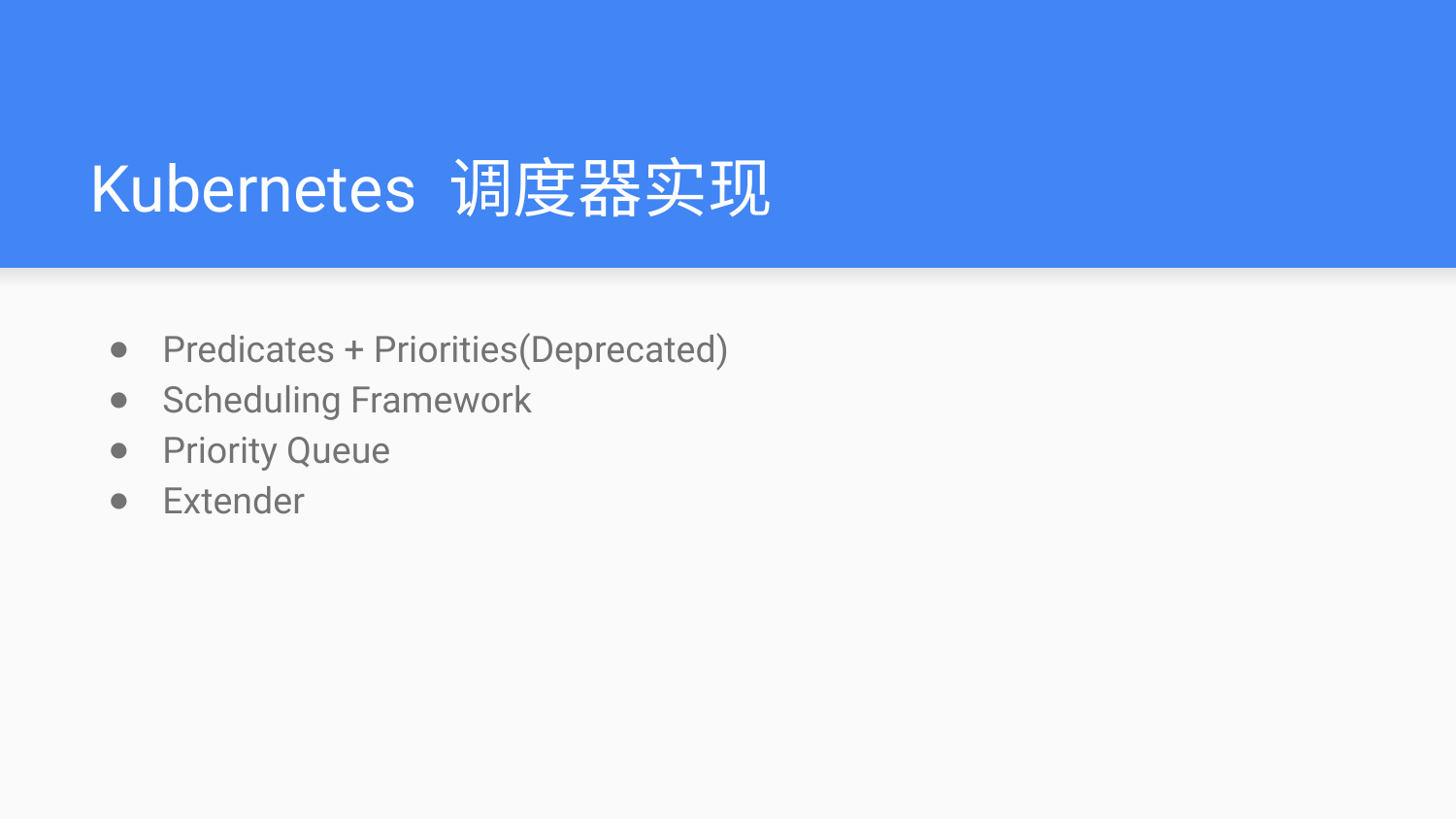

# Kubernetes 调度器实现
Predicates + Priorities(Deprecated)
Scheduling Framework
Priority Queue
Extender